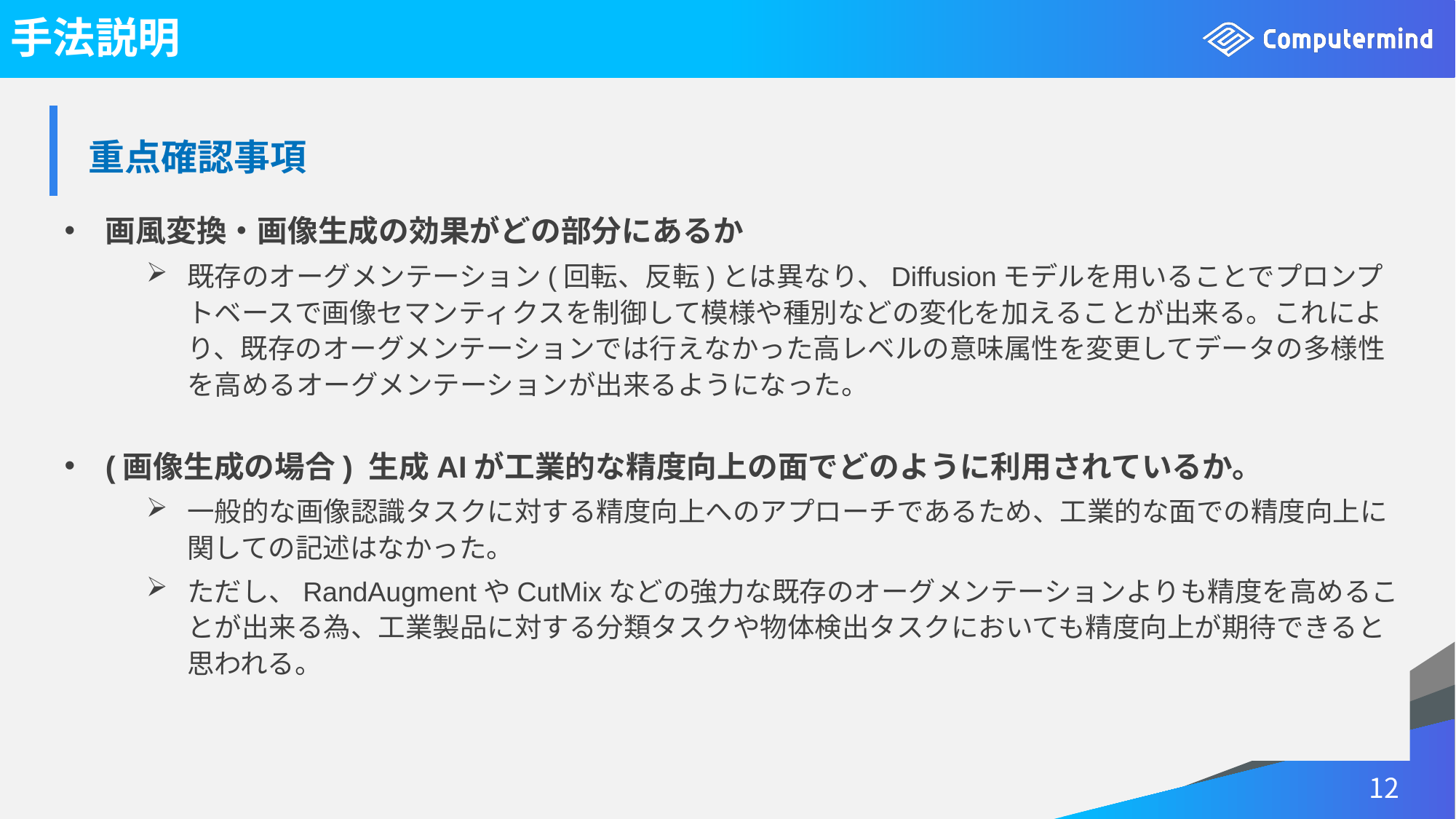

# 手法説明
| 重点確認事項 |
| --- |
画風変換・画像生成の効果がどの部分にあるか
既存のオーグメンテーション(回転、反転)とは異なり、Diffusionモデルを用いることでプロンプトベースで画像セマンティクスを制御して模様や種別などの変化を加えることが出来る。これにより、既存のオーグメンテーションでは行えなかった高レベルの意味属性を変更してデータの多様性を高めるオーグメンテーションが出来るようになった。

(画像生成の場合) 生成AIが工業的な精度向上の面でどのように利用されているか。
一般的な画像認識タスクに対する精度向上へのアプローチであるため、工業的な面での精度向上に関しての記述はなかった。
ただし、RandAugmentやCutMixなどの強力な既存のオーグメンテーションよりも精度を高めることが出来る為、工業製品に対する分類タスクや物体検出タスクにおいても精度向上が期待できると思われる。
12